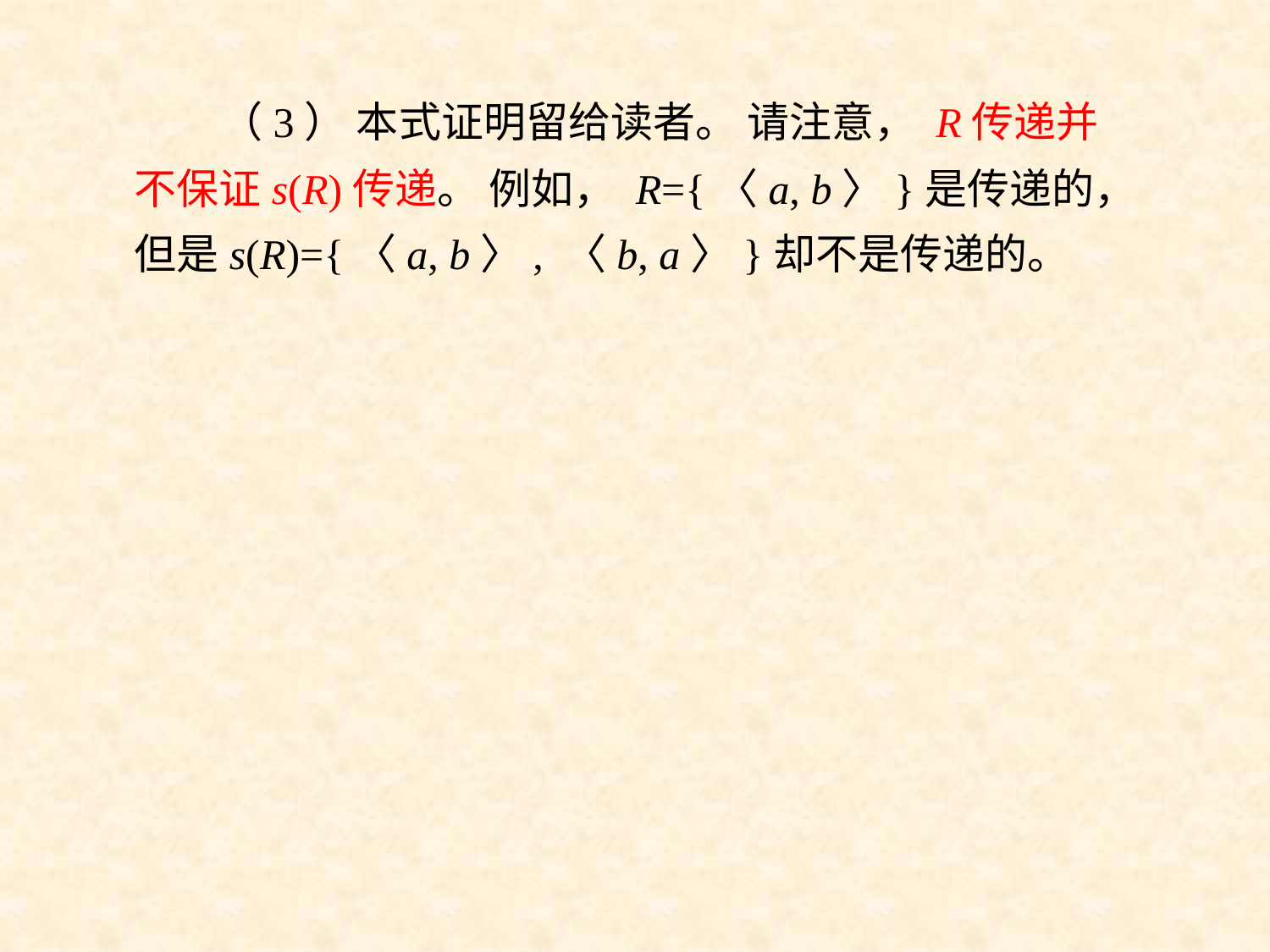

（3） 本式证明留给读者。 请注意， R传递并不保证s(R)传递。 例如， R={〈a, b〉}是传递的， 但是s(R)={〈a, b〉, 〈b, a〉}却不是传递的。